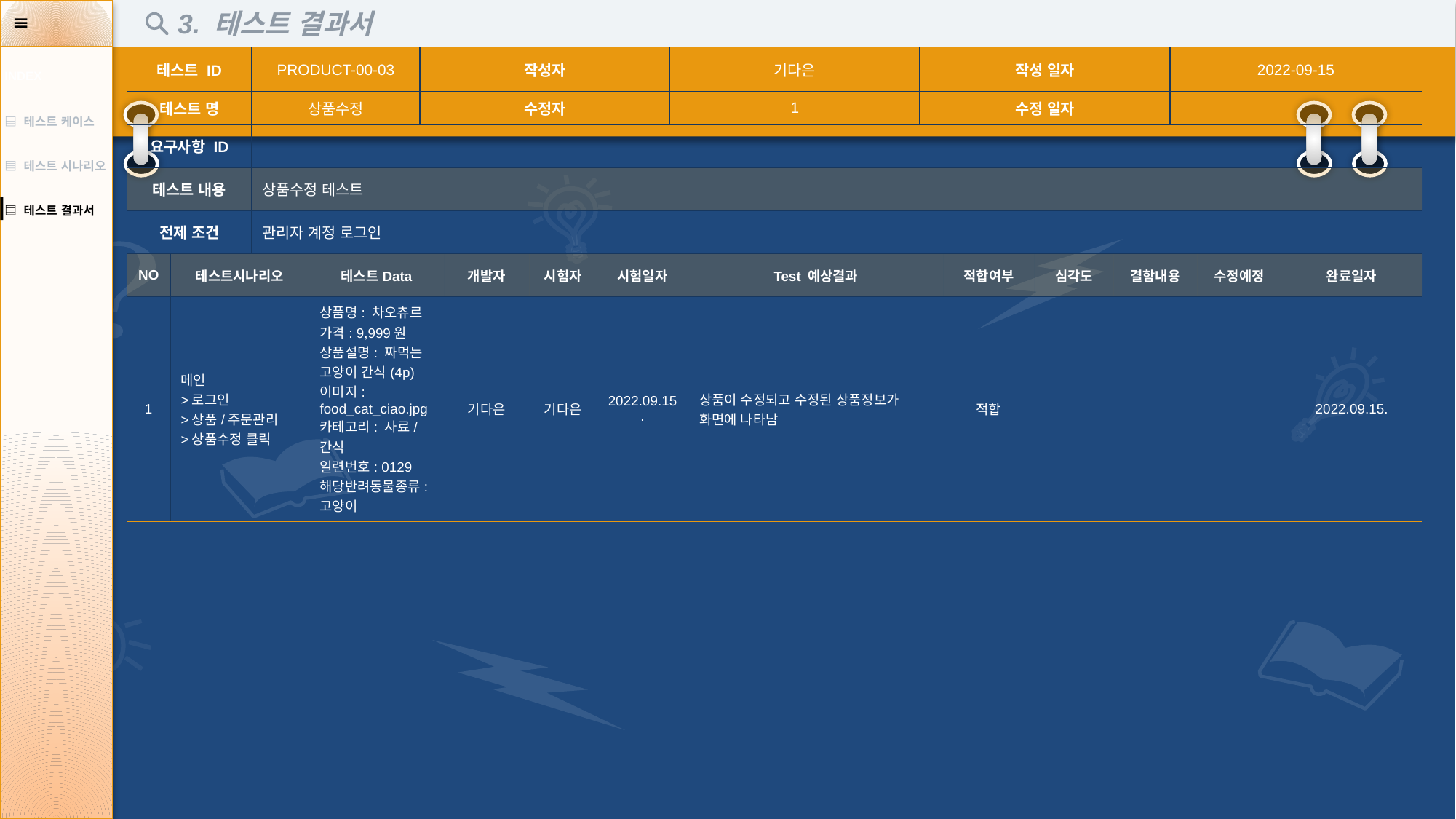

3. 테스트 결과서

| 테스트 ID |  | PRODUCT-00-03 |  | 작성자 |  |  |  | 기다은 |  | 작성 일자 |  |  |  | 2022-09-15 |  |  |
| --- | --- | --- | --- | --- | --- | --- | --- | --- | --- | --- | --- | --- | --- | --- | --- | --- |
| 테스트 명 |  | 상품수정 |  | 수정자 |  |  |  | 1 |  | 수정 일자 |  |  |  |  |  |  |
| 요구사항 ID |  |  |  |  |  |  |  |  |  |  |  |  |  |  |  |  |
| 테스트 내용 |  | 상품수정 테스트 |  |  |  |  |  |  |  |  |  |  |  |  |  |  |
| 전제 조건 |  | 관리자 계정 로그인 |  |  |  |  |  |  |  |  |  |  |  |  |  |  |
| NO | 테스트시나리오 | 테스트Data | 테스트Data | 시험자 | 개발자 | 시험자 | 시험일자 |  | Test 예상결과 |  | 적합여부 | 심각도 | 결함내용 |  | 수정예정 | 완료일자 |
| 1 | 메인 >로그인 >상품/주문관리 >상품수정 클릭 |  | 상품명: 차오츄르 가격: 9,999원 상품설명: 짜먹는 고양이 간식(4p) 이미지: food\_cat\_ciao.jpg 카테고리: 사료/간식 일련번호: 0129 해당반려동물종류: 고양이 |  | 기다은 | 기다은 | 2022.09.15. |  | 상품이 수정되고 수정된 상품정보가 화면에 나타남 |  | 적합 |  |  |  |  | 2022.09.15. |
| INDEX |
| --- |
| ▤ 테스트 케이스 |
| ▤ 테스트 시나리오 |
| ▤ 테스트 결과서 |